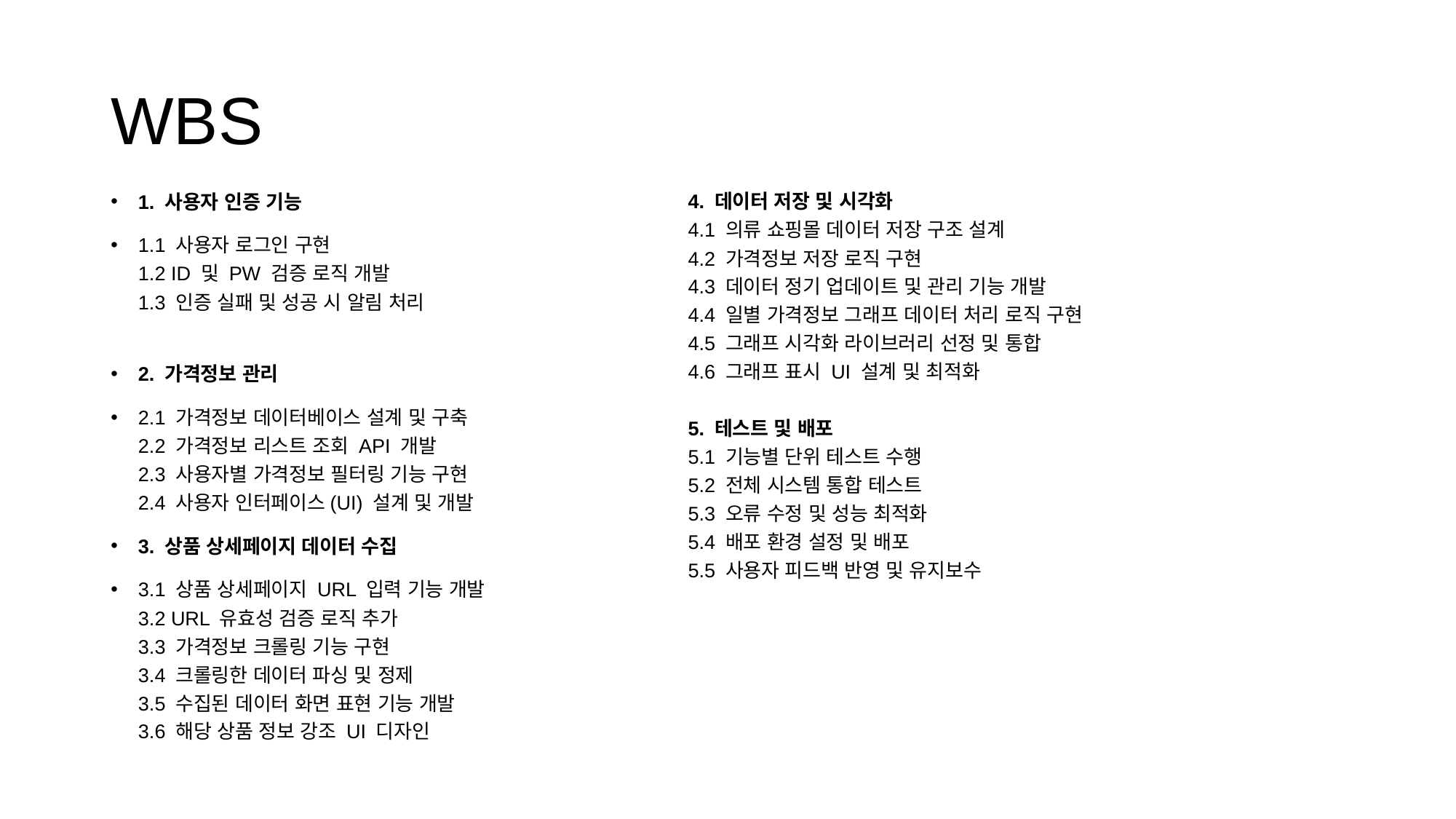

# WBS
1. 사용자 인증 기능
1.1 사용자 로그인 구현
1.2 ID 및 PW 검증 로직 개발
1.3 인증 실패 및 성공 시 알림 처리
2. 가격정보 관리
2.1 가격정보 데이터베이스 설계 및 구축
2.2 가격정보 리스트 조회 API 개발
2.3 사용자별 가격정보 필터링 기능 구현
2.4 사용자 인터페이스(UI) 설계 및 개발
3. 상품 상세페이지 데이터 수집
3.1 상품 상세페이지 URL 입력 기능 개발
3.2 URL 유효성 검증 로직 추가
3.3 가격정보 크롤링 기능 구현
3.4 크롤링한 데이터 파싱 및 정제
3.5 수집된 데이터 화면 표현 기능 개발
3.6 해당 상품 정보 강조 UI 디자인

4. 데이터 저장 및 시각화
4.1 의류 쇼핑몰 데이터 저장 구조 설계
4.2 가격정보 저장 로직 구현
4.3 데이터 정기 업데이트 및 관리 기능 개발
4.4 일별 가격정보 그래프 데이터 처리 로직 구현
4.5 그래프 시각화 라이브러리 선정 및 통합
4.6 그래프 표시 UI 설계 및 최적화

5. 테스트 및 배포
5.1 기능별 단위 테스트 수행
5.2 전체 시스템 통합 테스트
5.3 오류 수정 및 성능 최적화
5.4 배포 환경 설정 및 배포
5.5 사용자 피드백 반영 및 유지보수